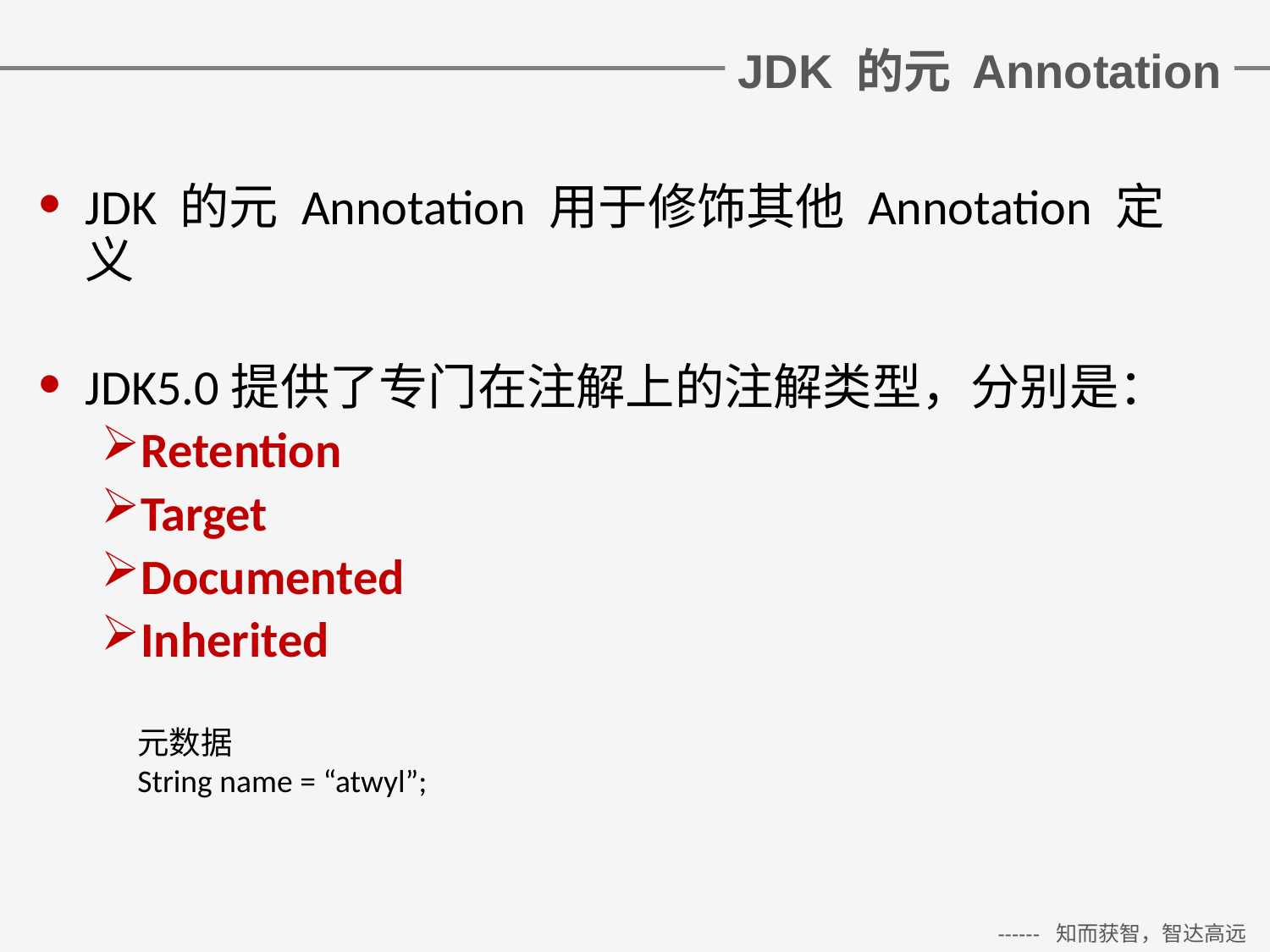

# JDK 的元 Annotation
JDK 的元 Annotation 用于修饰其他 Annotation 定义

JDK5.0提供了专门在注解上的注解类型，分别是：
Retention
Target
Documented
Inherited
元数据
String name = “atwyl”;